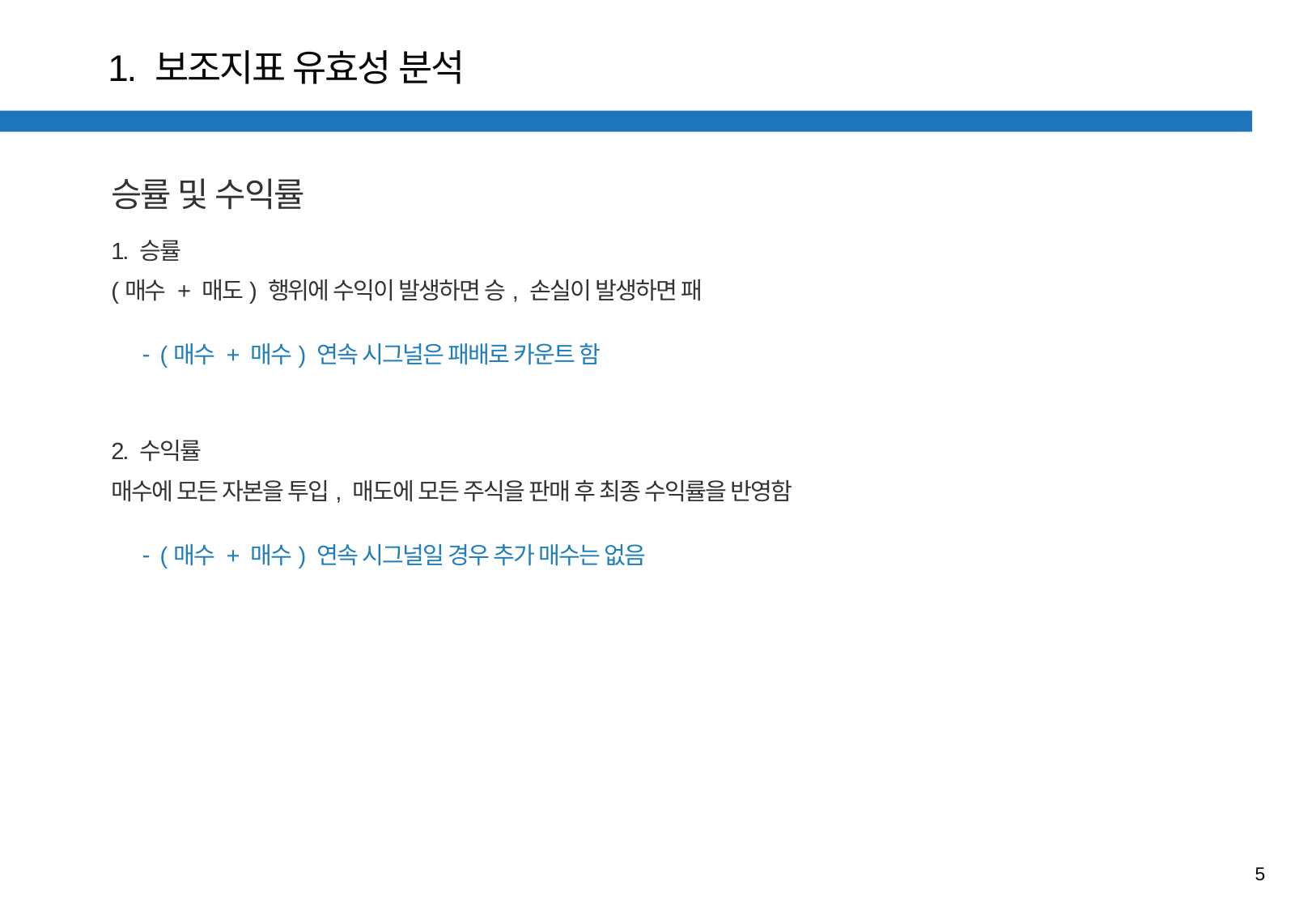

1. 보조지표 유효성 분석
승률 및 수익률
1. 승률
(매수 + 매도) 행위에 수익이 발생하면 승, 손실이 발생하면 패
(매수 + 매수) 연속 시그널은 패배로 카운트 함
2. 수익률
매수에 모든 자본을 투입, 매도에 모든 주식을 판매 후 최종 수익률을 반영함
(매수 + 매수) 연속 시그널일 경우 추가 매수는 없음